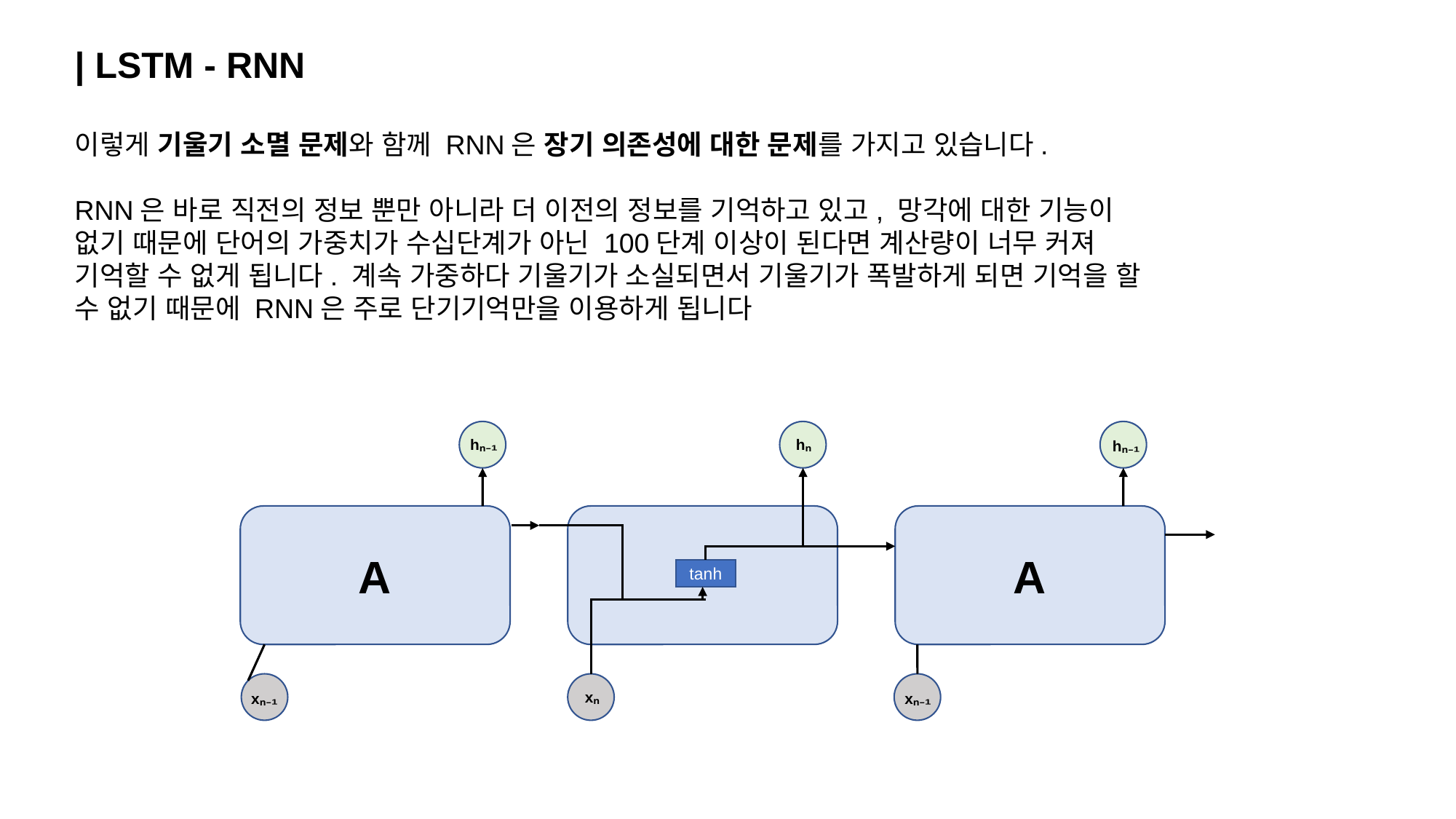

| LSTM - RNN
이렇게 기울기 소멸 문제와 함께 RNN은 장기 의존성에 대한 문제를 가지고 있습니다.

RNN은 바로 직전의 정보 뿐만 아니라 더 이전의 정보를 기억하고 있고, 망각에 대한 기능이 없기 때문에 단어의 가중치가 수십단계가 아닌 100단계 이상이 된다면 계산량이 너무 커져 기억할 수 없게 됩니다. 계속 가중하다 기울기가 소실되면서 기울기가 폭발하게 되면 기억을 할 수 없기 때문에 RNN은 주로 단기기억만을 이용하게 됩니다

A
A
tanh

hₙ₋₁
hₙ
hₙ₋₁
xₙ
xₙ₋₁
xₙ₋₁